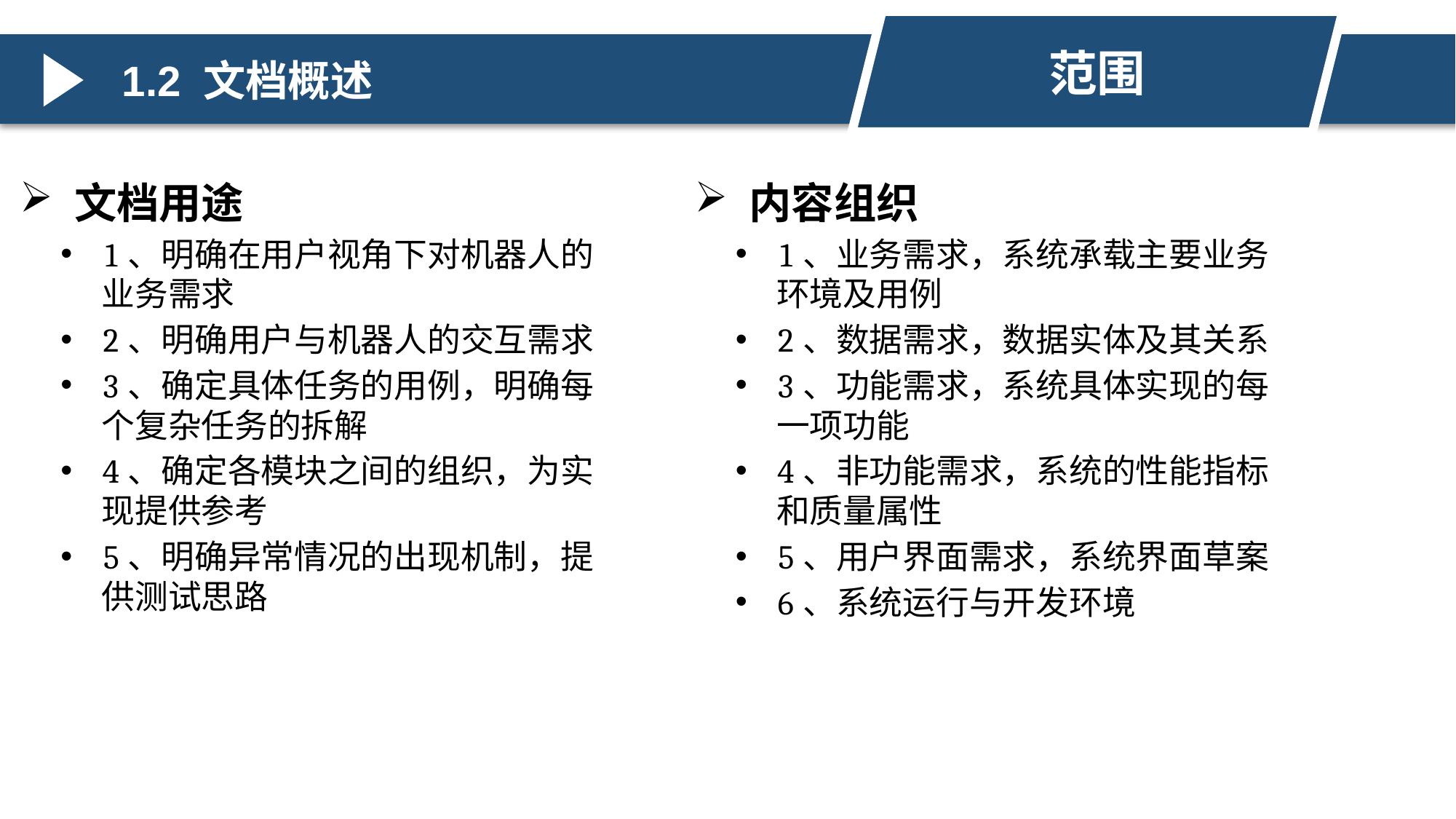

范围

1.2 文档概述

文档用途
1、明确在用户视角下对机器人的业务需求
2、明确用户与机器人的交互需求
3、确定具体任务的用例，明确每个复杂任务的拆解
4、确定各模块之间的组织，为实现提供参考
5、明确异常情况的出现机制，提供测试思路
内容组织
1、业务需求，系统承载主要业务环境及用例
2、数据需求，数据实体及其关系
3、功能需求，系统具体实现的每一项功能
4、非功能需求，系统的性能指标和质量属性
5、用户界面需求，系统界面草案
6、系统运行与开发环境